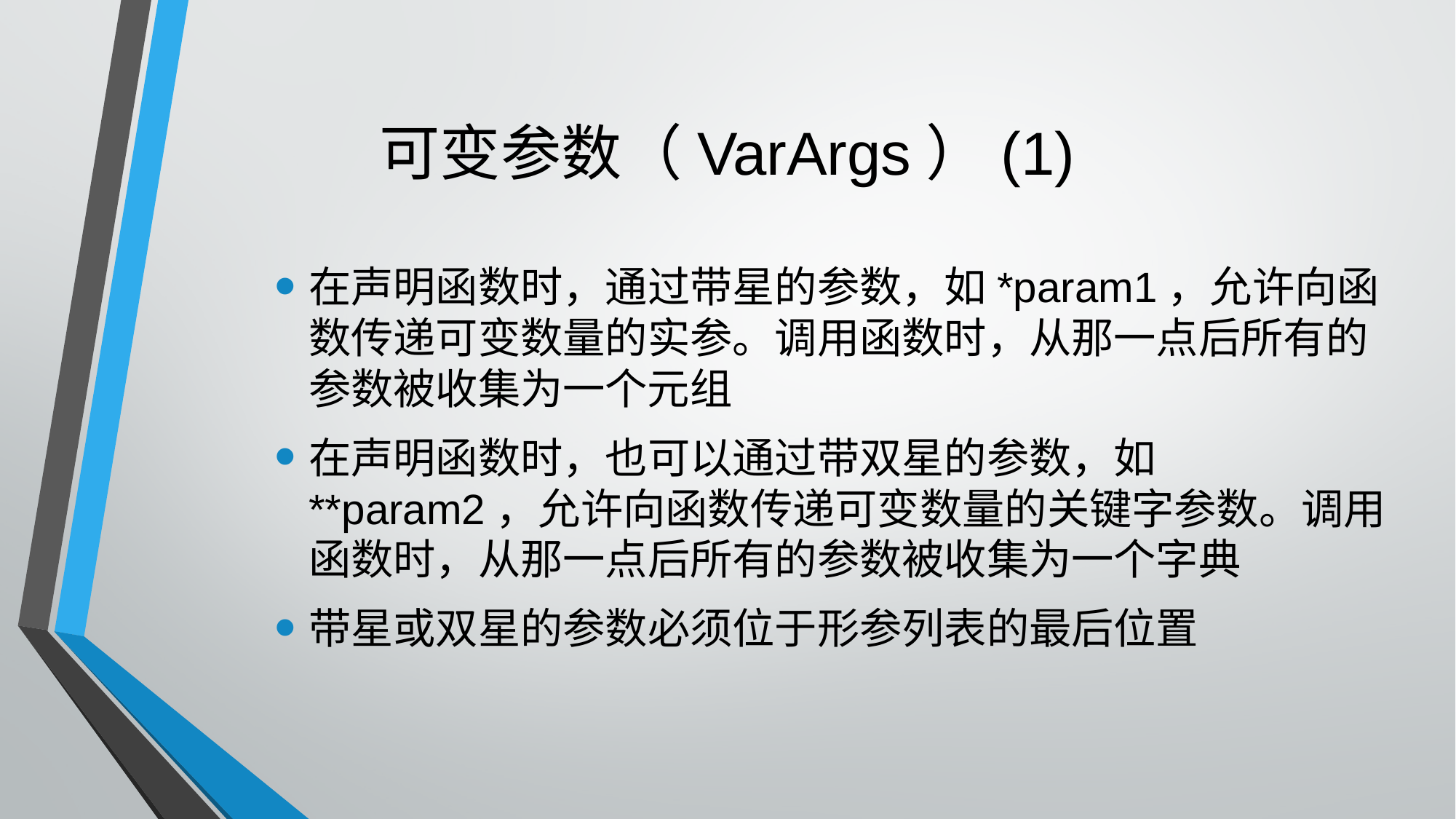

# 可变参数（VarArgs）(1)
在声明函数时，通过带星的参数，如*param1，允许向函数传递可变数量的实参。调用函数时，从那一点后所有的参数被收集为一个元组
在声明函数时，也可以通过带双星的参数，如**param2，允许向函数传递可变数量的关键字参数。调用函数时，从那一点后所有的参数被收集为一个字典
带星或双星的参数必须位于形参列表的最后位置